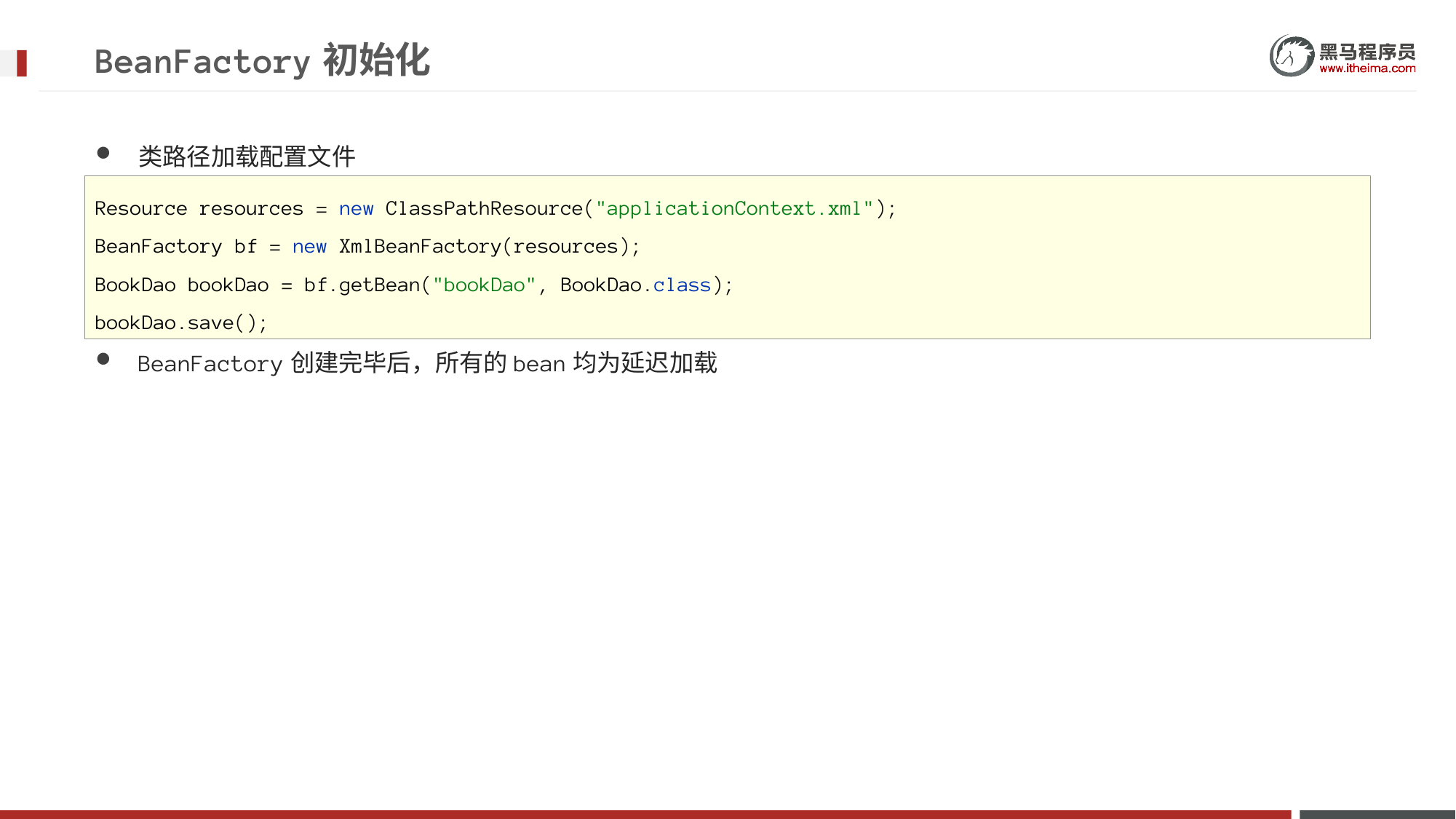

BeanFactory初始化
类路径加载配置文件

BeanFactory创建完毕后，所有的bean均为延迟加载

Resource resources = new ClassPathResource("applicationContext.xml");
BeanFactory bf = new XmlBeanFactory(resources);
BookDao bookDao = bf.getBean("bookDao", BookDao.class);
bookDao.save();